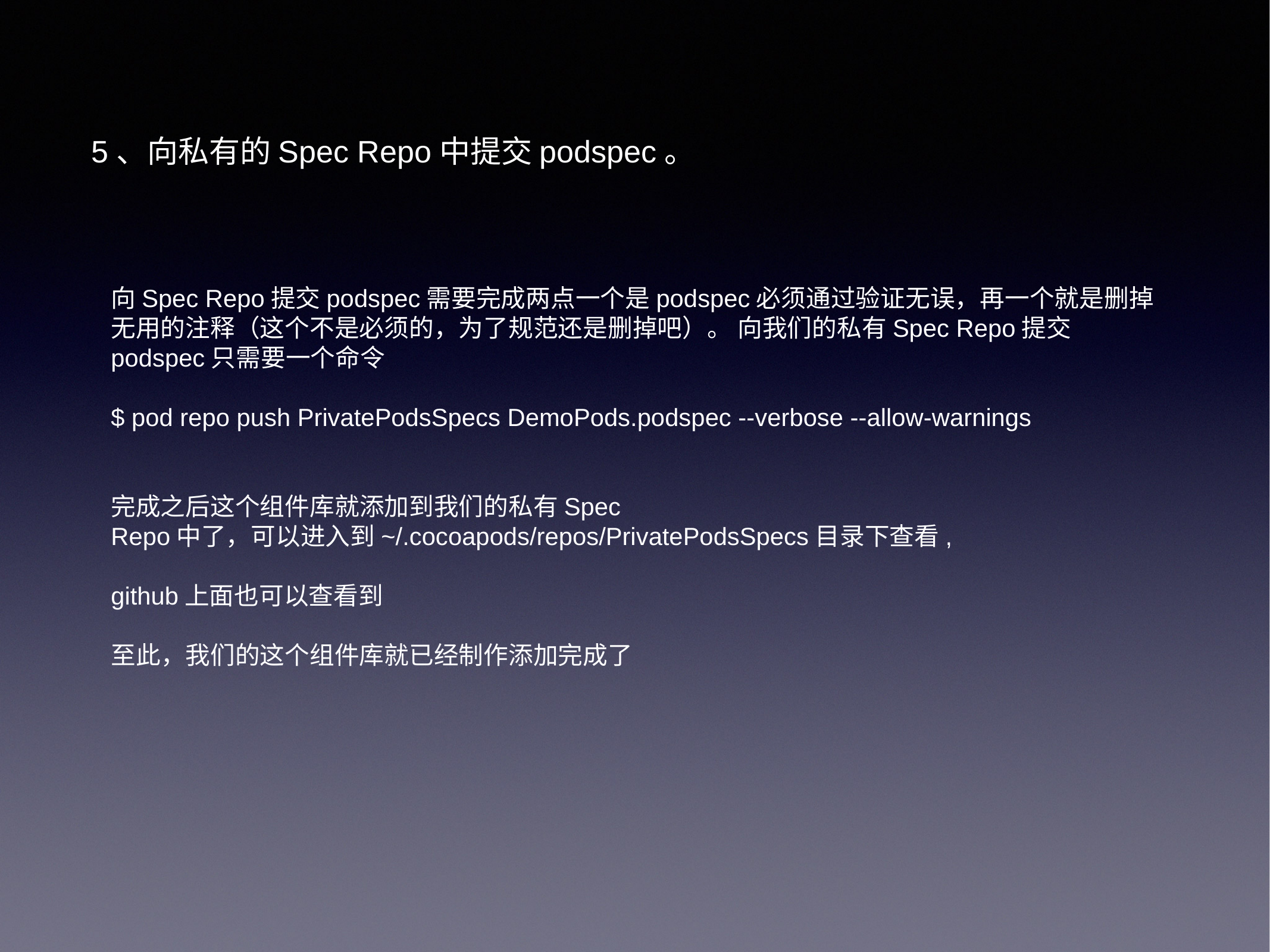

5、向私有的Spec Repo中提交podspec。
向Spec Repo提交podspec需要完成两点一个是podspec必须通过验证无误，再一个就是删掉无用的注释（这个不是必须的，为了规范还是删掉吧）。 向我们的私有Spec Repo提交podspec只需要一个命令

$ pod repo push PrivatePodsSpecs DemoPods.podspec --verbose --allow-warnings

完成之后这个组件库就添加到我们的私有Spec Repo中了，可以进入到~/.cocoapods/repos/PrivatePodsSpecs目录下查看,

github上面也可以查看到

至此，我们的这个组件库就已经制作添加完成了